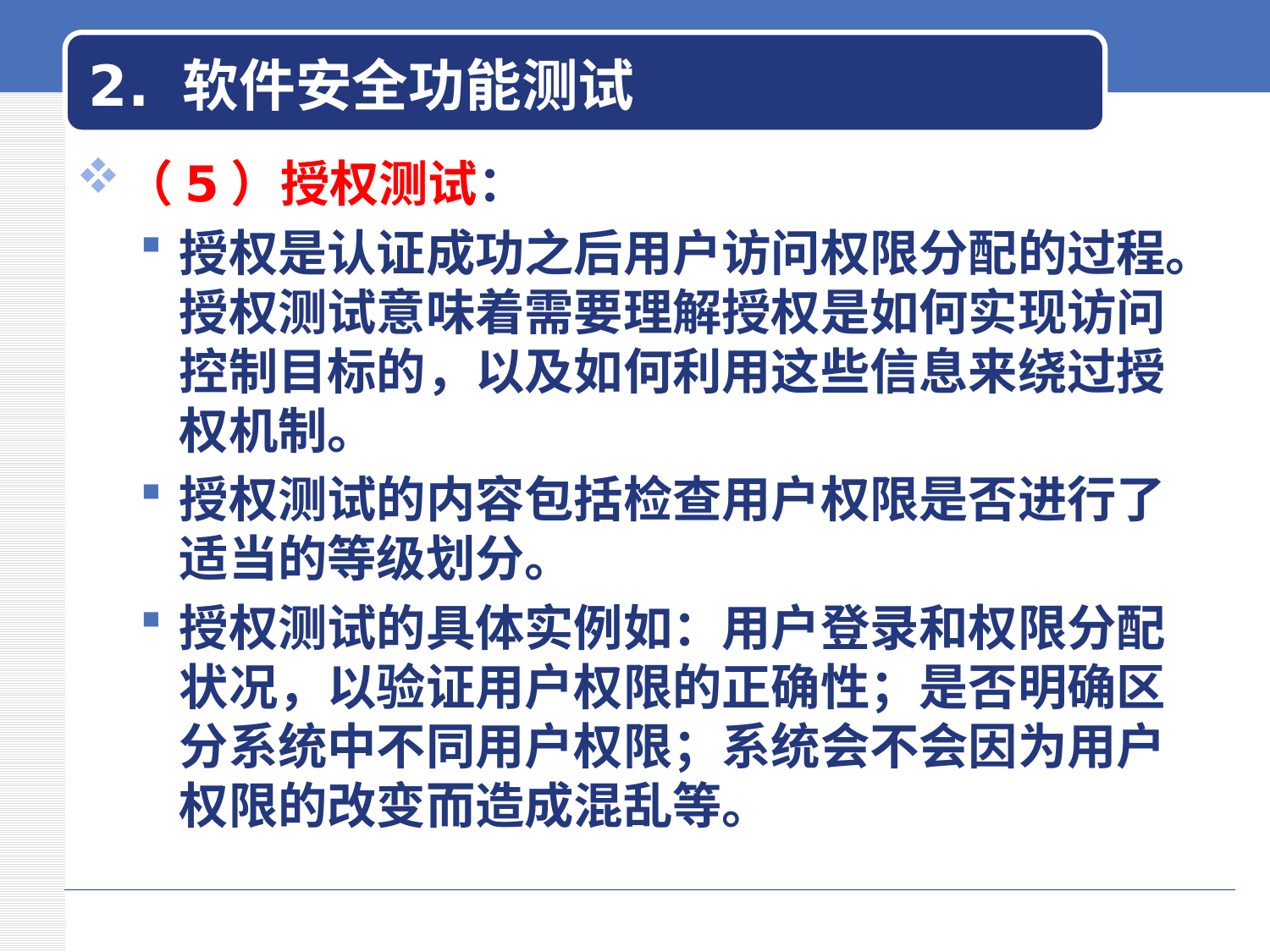

# 2. 软件安全功能测试
（5）授权测试：
授权是认证成功之后用户访问权限分配的过程。授权测试意味着需要理解授权是如何实现访问控制目标的，以及如何利用这些信息来绕过授权机制。
授权测试的内容包括检查用户权限是否进行了适当的等级划分。
授权测试的具体实例如：用户登录和权限分配状况，以验证用户权限的正确性；是否明确区分系统中不同用户权限；系统会不会因为用户权限的改变而造成混乱等。